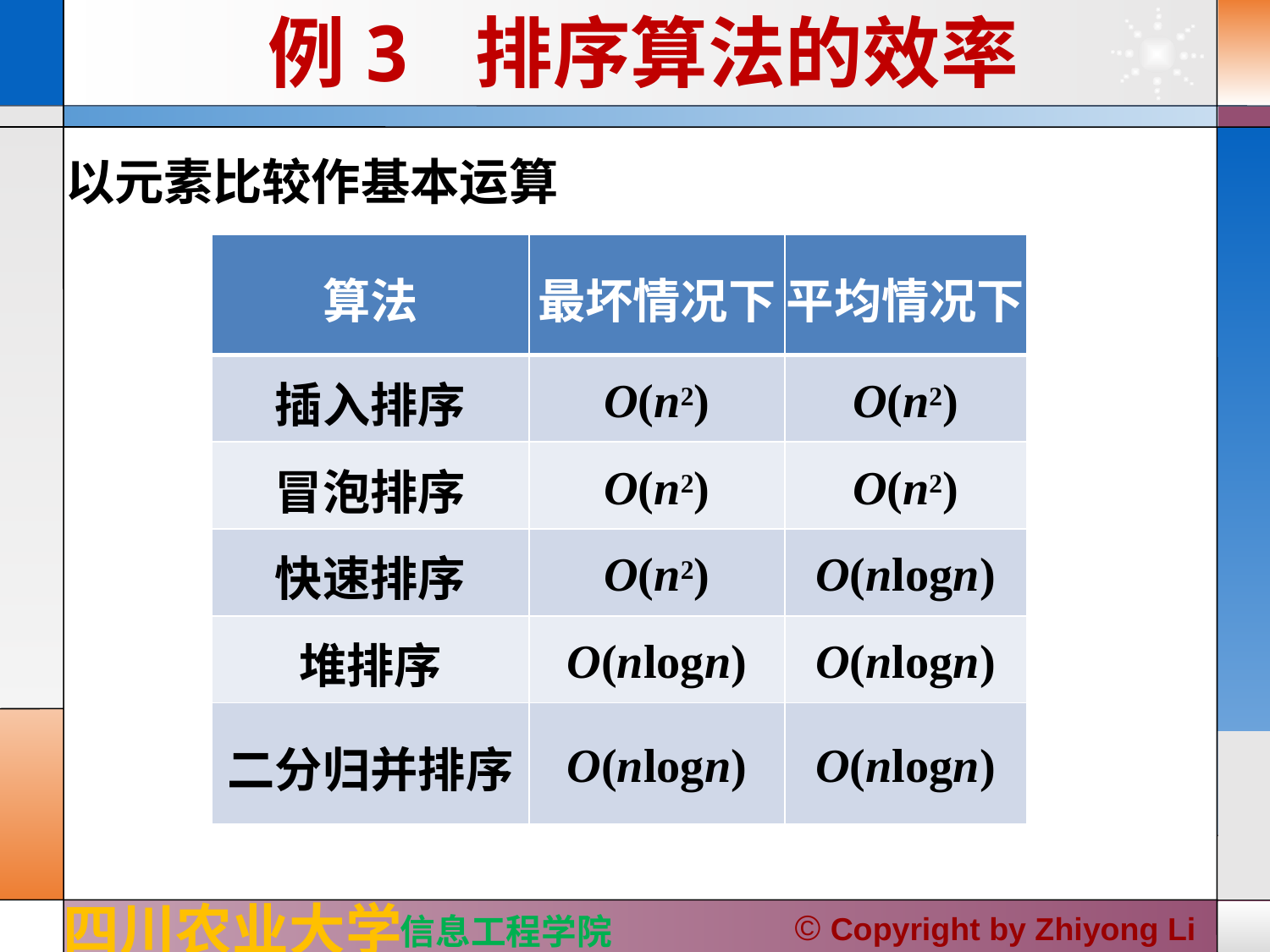

# 例3 排序算法的效率
以元素比较作基本运算
| 算法 | 最坏情况下 | 平均情况下 |
| --- | --- | --- |
| 插入排序 | O(n2) | O(n2) |
| 冒泡排序 | O(n2) | O(n2) |
| 快速排序 | O(n2) | O(nlogn) |
| 堆排序 | O(nlogn) | O(nlogn) |
| 二分归并排序 | O(nlogn) | O(nlogn) |